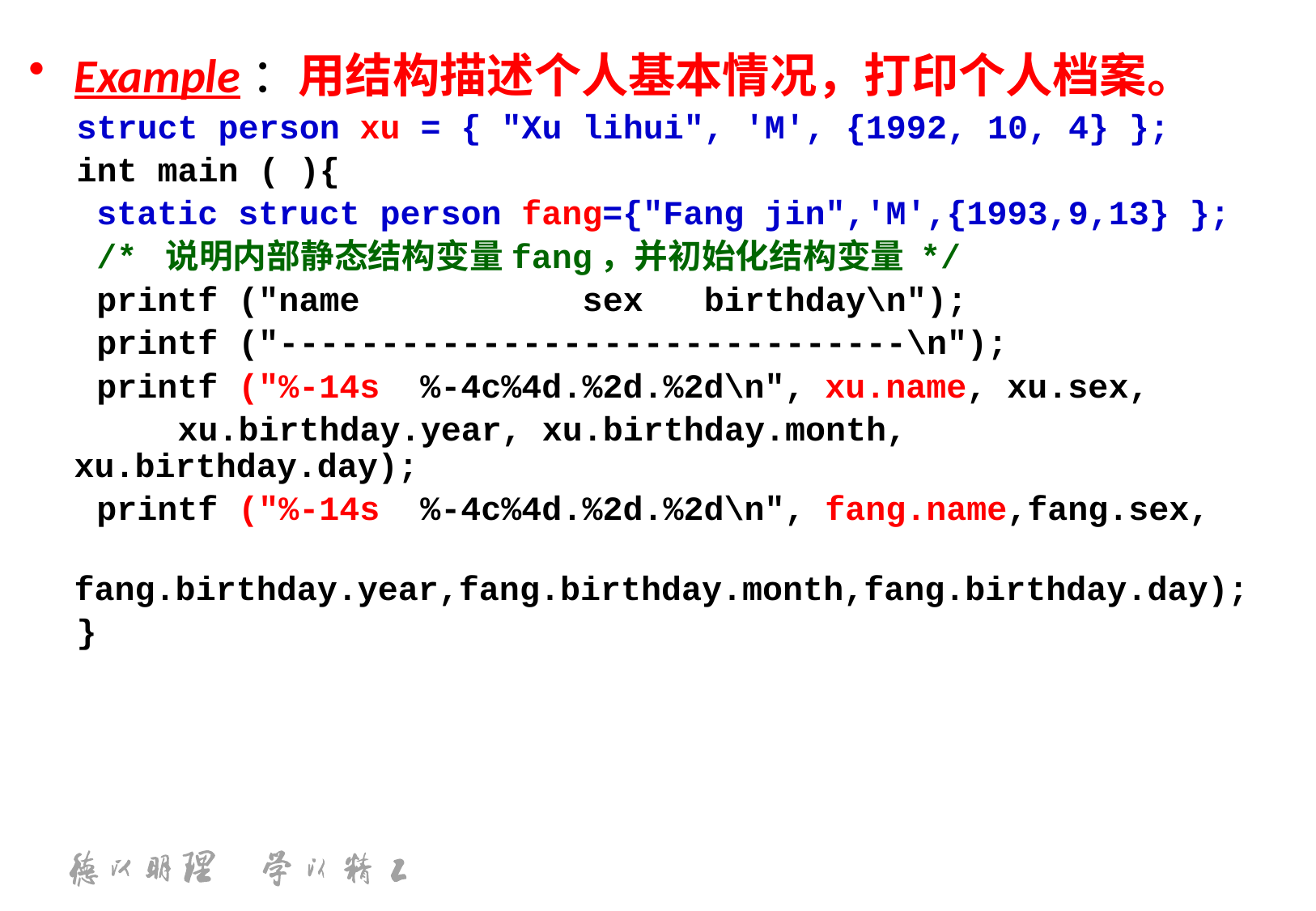

Example：用结构描述个人基本情况，打印个人档案。
struct person xu = { "Xu lihui", 'M', {1992, 10, 4} };
int main ( ){
 static struct person fang={"Fang jin",'M',{1993,9,13} };
 /* 说明内部静态结构变量fang，并初始化结构变量 */
 printf ("name           sex   birthday\n");
 printf ("-------------------------------\n");
 printf ("%-14s  %-4c%4d.%2d.%2d\n", xu.name, xu.sex,
     xu.birthday.year, xu.birthday.month, xu.birthday.day);
 printf ("%-14s  %-4c%4d.%2d.%2d\n", fang.name,fang.sex,
 fang.birthday.year,fang.birthday.month,fang.birthday.day);
}
32